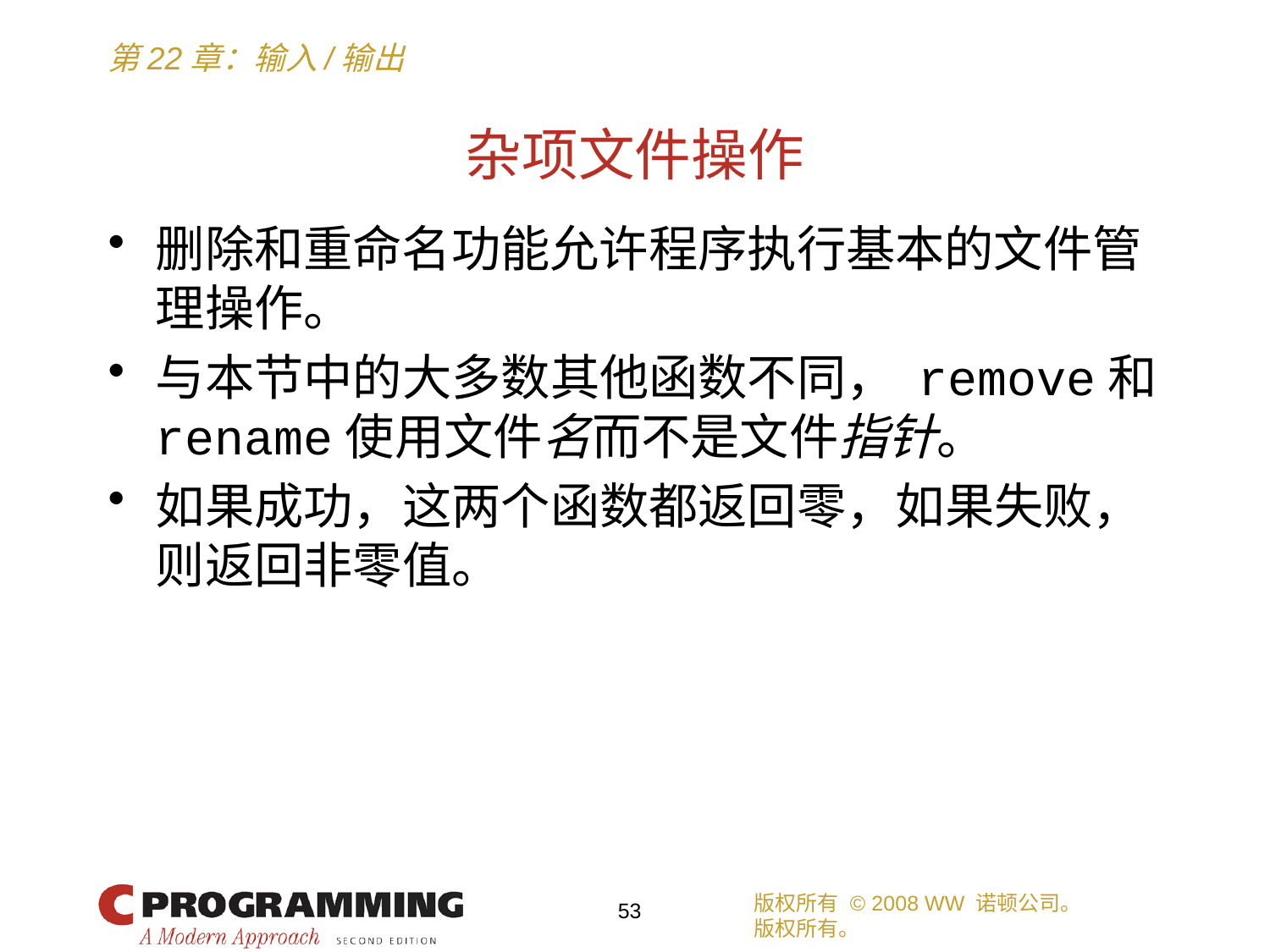

# 杂项文件操作
删除和重命名功能允许程序执行基本的文件管理操作。
与本节中的大多数其他函数不同， remove和rename使用文件名而不是文件指针。
如果成功，这两个函数都返回零，如果失败，则返回非零值。

版权所有 © 2008 WW 诺顿公司。
版权所有。
53